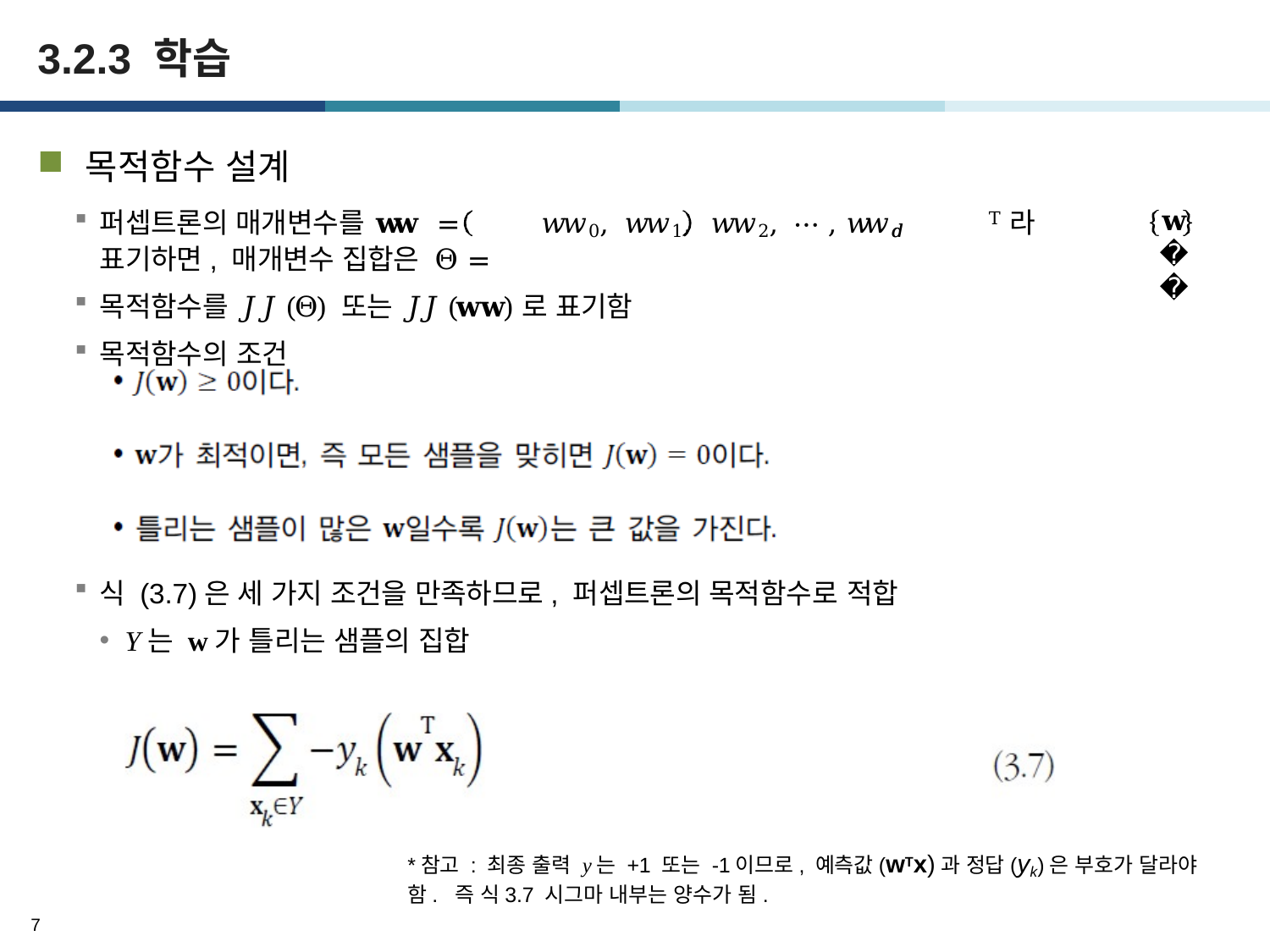

# 3.2.3 학습
목적함수 설계
퍼셉트론의 매개변수를 𝐰𝐰 =	𝑤𝑤0,    𝑤𝑤1,     𝑤𝑤2,    ⋯ , 𝑤𝑤𝑑𝑑	T라 표기하면, 매개변수 집합은 Θ =
목적함수를 𝐽𝐽(Θ) 또는 𝐽𝐽(𝐰𝐰)로 표기함
목적함수의 조건
𝐰𝐰

식 (3.7)은 세 가지 조건을 만족하므로, 퍼셉트론의 목적함수로 적합
Y는 w가 틀리는 샘플의 집합

*참고 : 최종 출력 y는 +1 또는 -1이므로, 예측값(wTx)과 정답(yk)은 부호가 달라야 함.  즉 식3.7 시그마 내부는 양수가 됨.
7